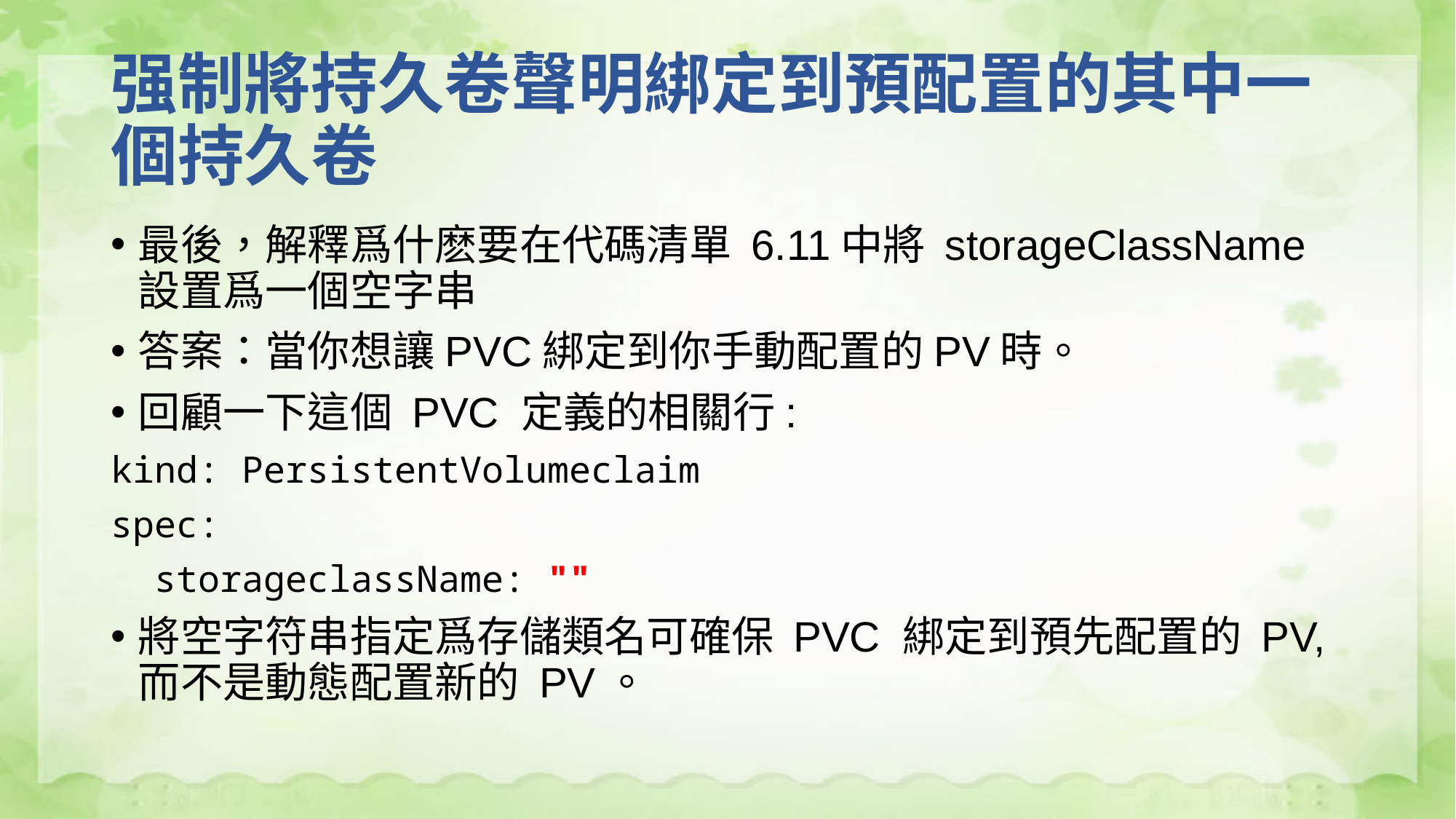

# 强制將持久卷聲明綁定到預配置的其中一個持久卷
最後，解釋爲什麽要在代碼清單 6.11中將 storageClassName 設置爲一個空字串
答案：當你想讓PVC綁定到你手動配置的PV時。
回顧一下這個 PVC 定義的相關行:
kind: PersistentVolumeclaim
spec:
  storageclassName: ""
將空字符串指定爲存儲類名可確保 PVC 綁定到預先配置的 PV,而不是動態配置新的 PV。